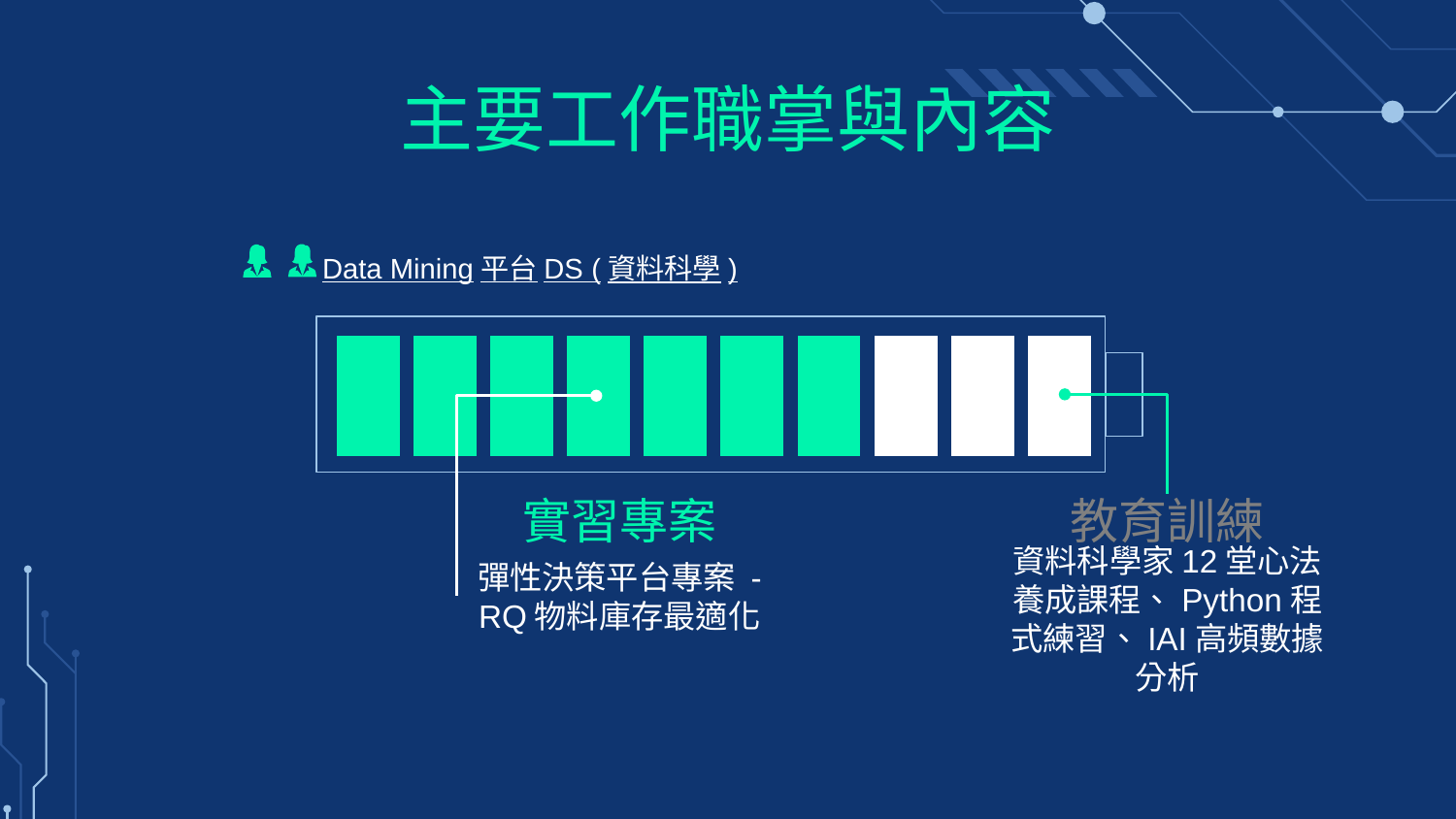

# 主要工作職掌與內容

Data Mining平台DS (資料科學)

實習專案
教育訓練
彈性決策平台專案 - RQ物料庫存最適化
資料科學家12堂心法養成課程、Python程式練習、IAI高頻數據分析